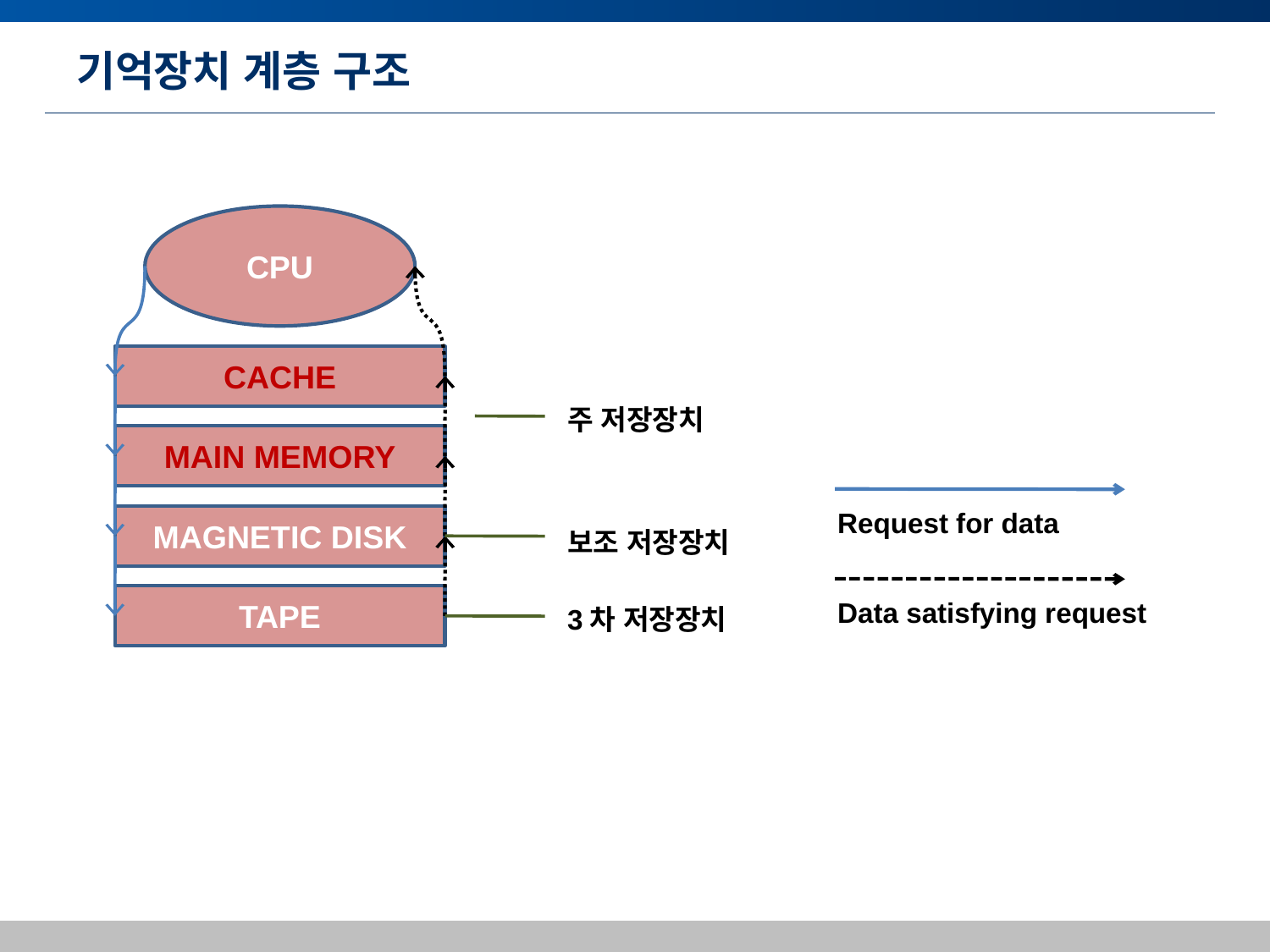

# 기억장치 계층 구조
CPU
CACHE
MAIN MEMORY
MAGNETIC DISK
TAPE
주 저장장치
보조 저장장치
3차 저장장치
Request for data
Data satisfying request